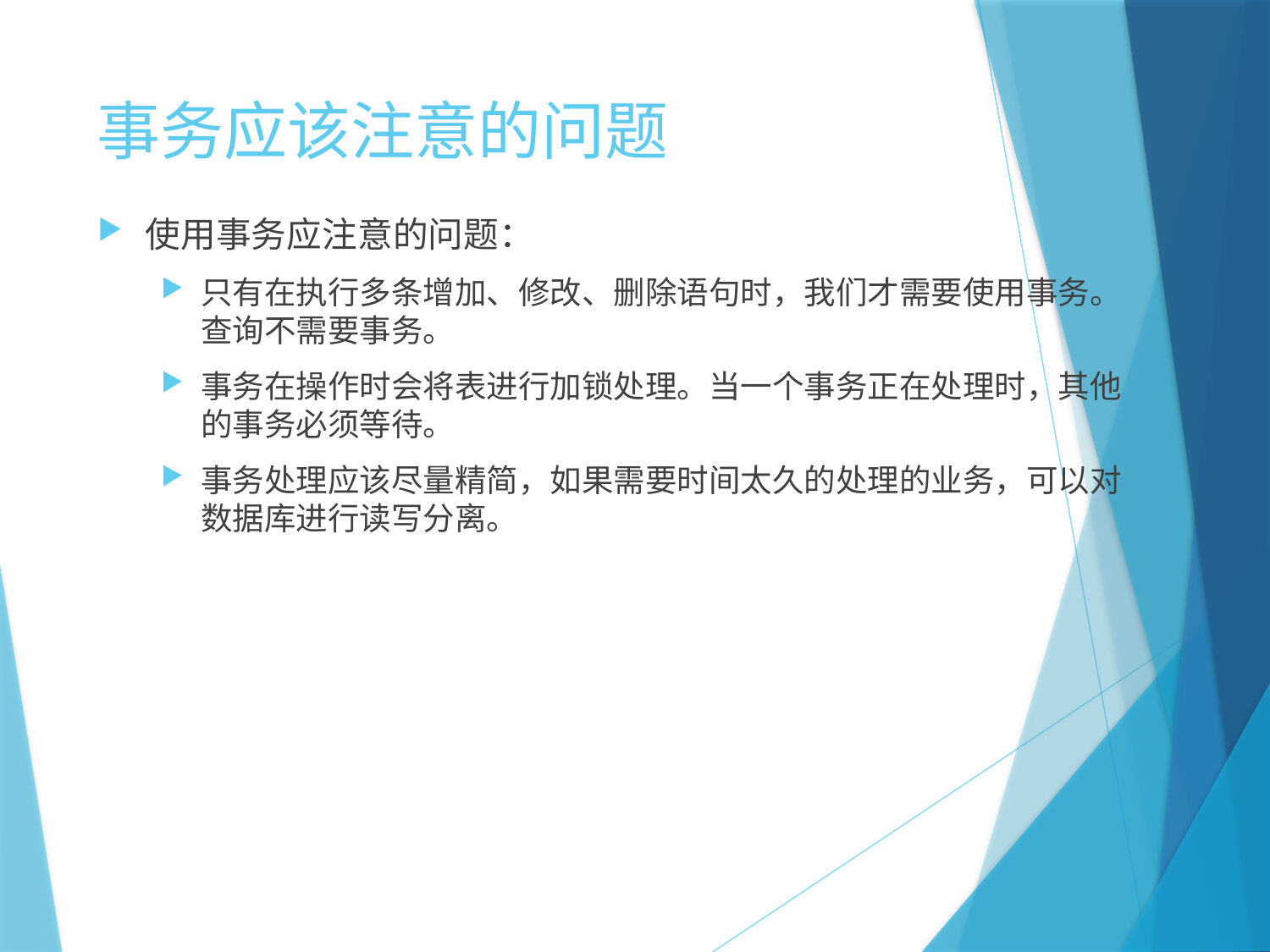

# 事务应该注意的问题
使用事务应注意的问题：
只有在执行多条增加、修改、删除语句时，我们才需要使用事务。查询不需要事务。
事务在操作时会将表进行加锁处理。当一个事务正在处理时，其他的事务必须等待。
事务处理应该尽量精简，如果需要时间太久的处理的业务，可以对数据库进行读写分离。